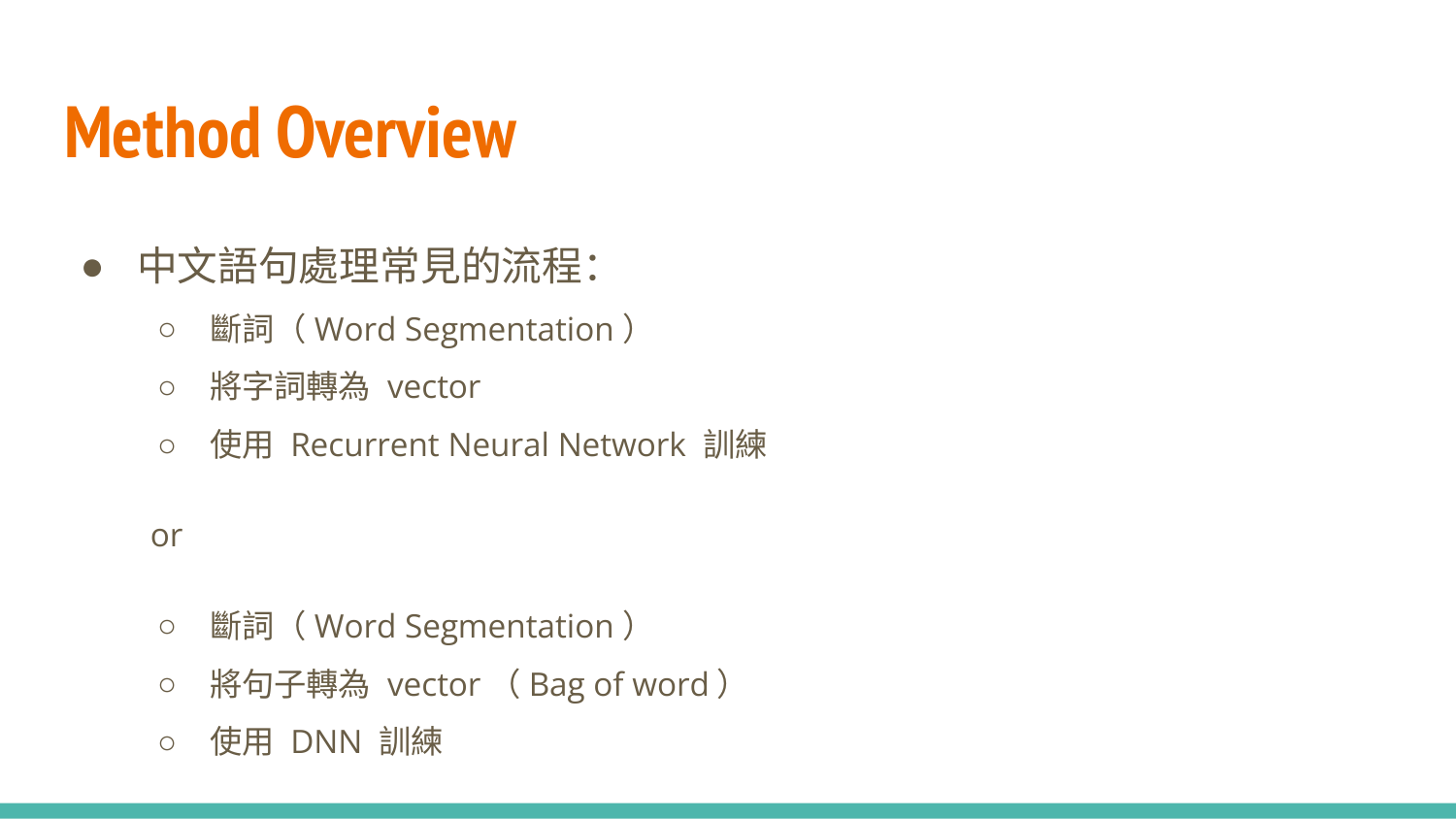

# Method Overview
中文語句處理常見的流程：
斷詞（Word Segmentation）
將字詞轉為 vector
使用 Recurrent Neural Network 訓練
or
斷詞（Word Segmentation）
將句子轉為 vector（Bag of word）
使用 DNN 訓練